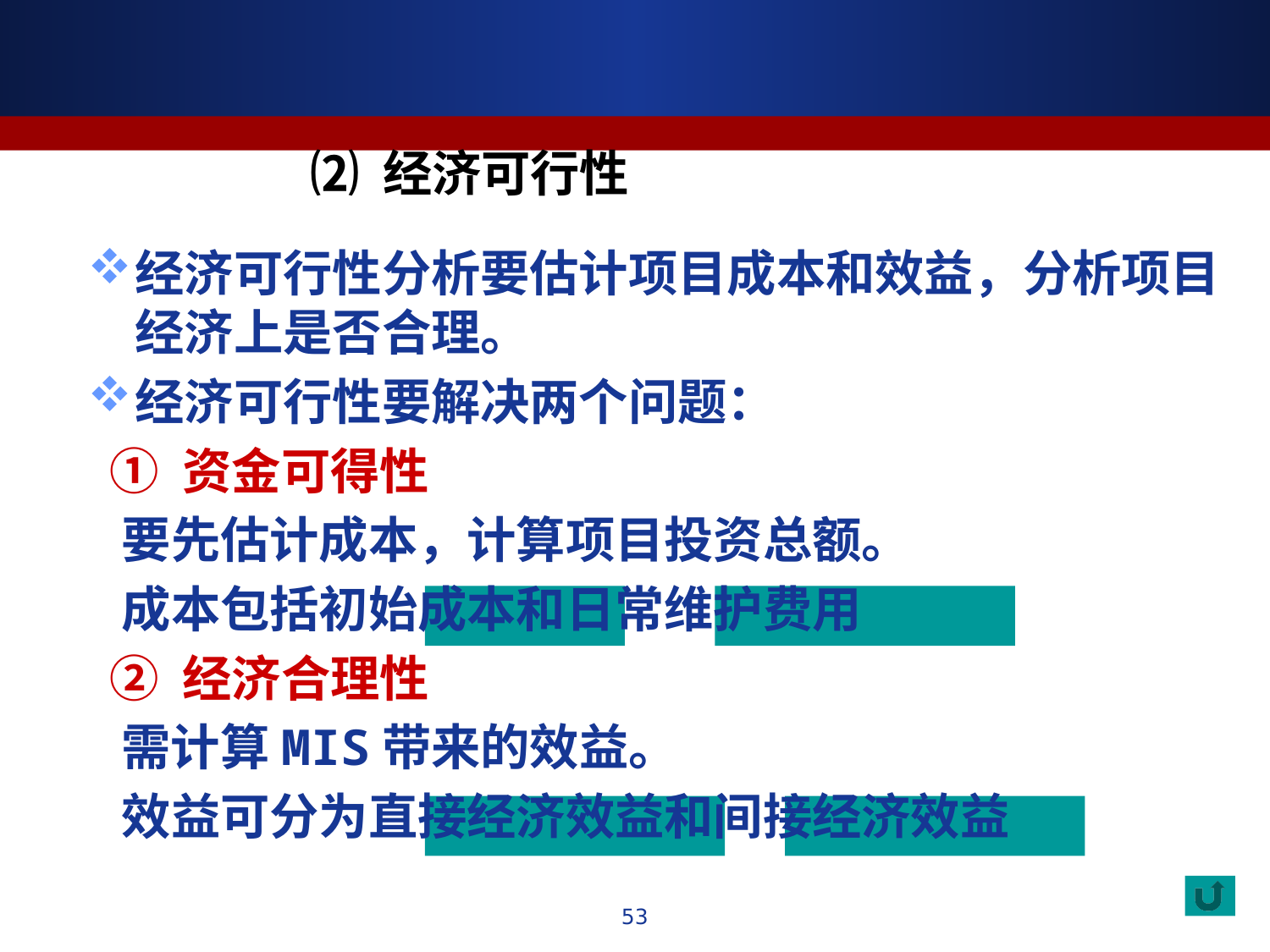

# ⑵ 经济可行性
经济可行性分析要估计项目成本和效益，分析项目经济上是否合理。
经济可行性要解决两个问题：
  ① 资金可得性
  要先估计成本，计算项目投资总额。
  成本包括初始成本和日常维护费用
  ② 经济合理性
  需计算MIS带来的效益。
  效益可分为直接经济效益和间接经济效益

53